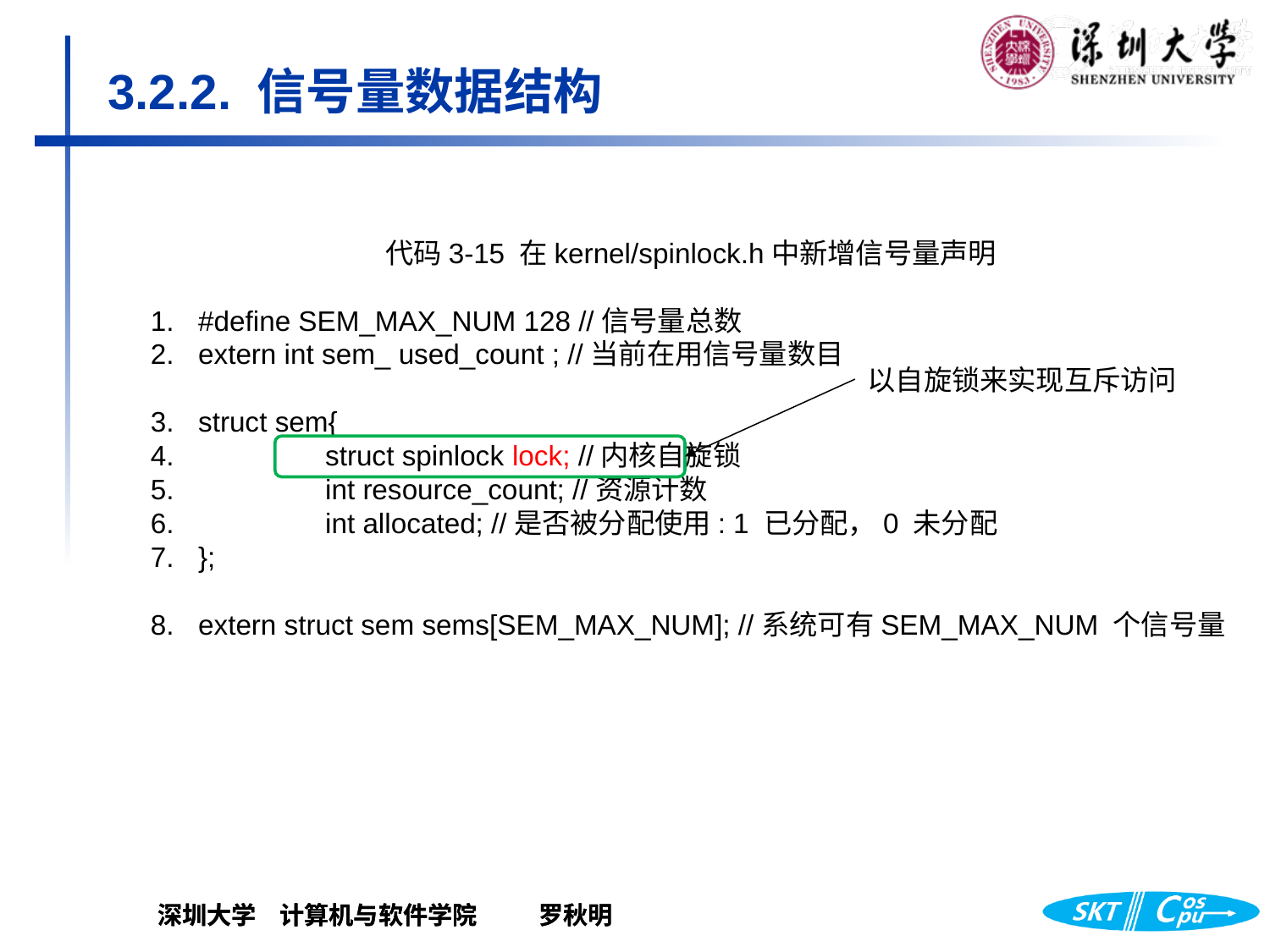

# 3.2.2. 信号量数据结构

代码3-15 在kernel/spinlock.h中新增信号量声明

#define SEM_MAX_NUM 128 //信号量总数
extern int sem_ used_count ; //当前在用信号量数目

struct sem{
 	struct spinlock lock; //内核自旋锁
 	int resource_count; //资源计数
  	int allocated; //是否被分配使用: 1 已分配，0 未分配
};

extern struct sem sems[SEM_MAX_NUM]; //系统可有SEM_MAX_NUM 个信号量
以自旋锁来实现互斥访问